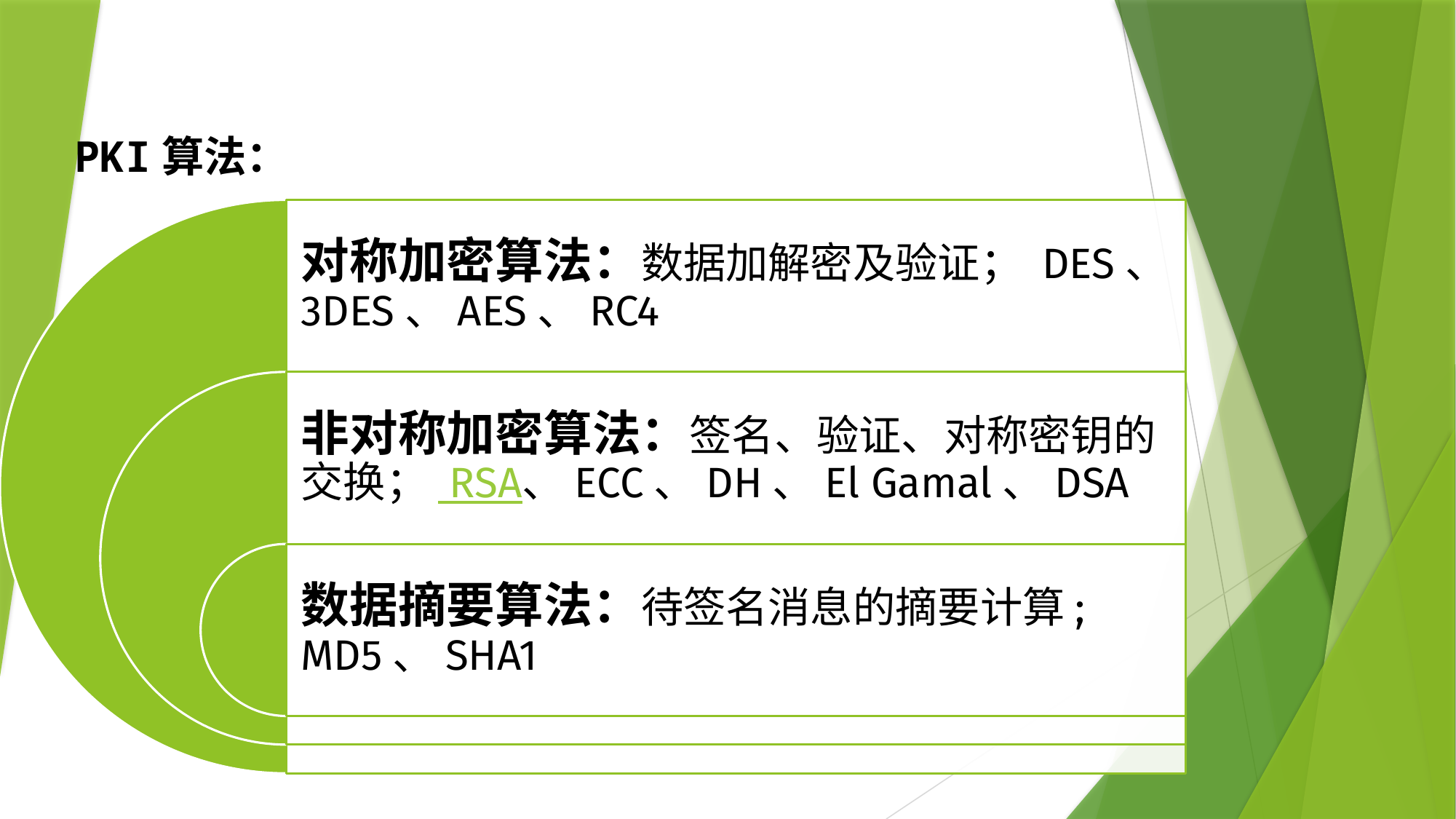

# PKI算法：
对称加密算法：数据加解密及验证； DES、3DES、AES、RC4
非对称加密算法：签名、验证、对称密钥的交换； RSA、ECC、DH、El Gamal、DSA
数据摘要算法：待签名消息的摘要计算; MD5、SHA1